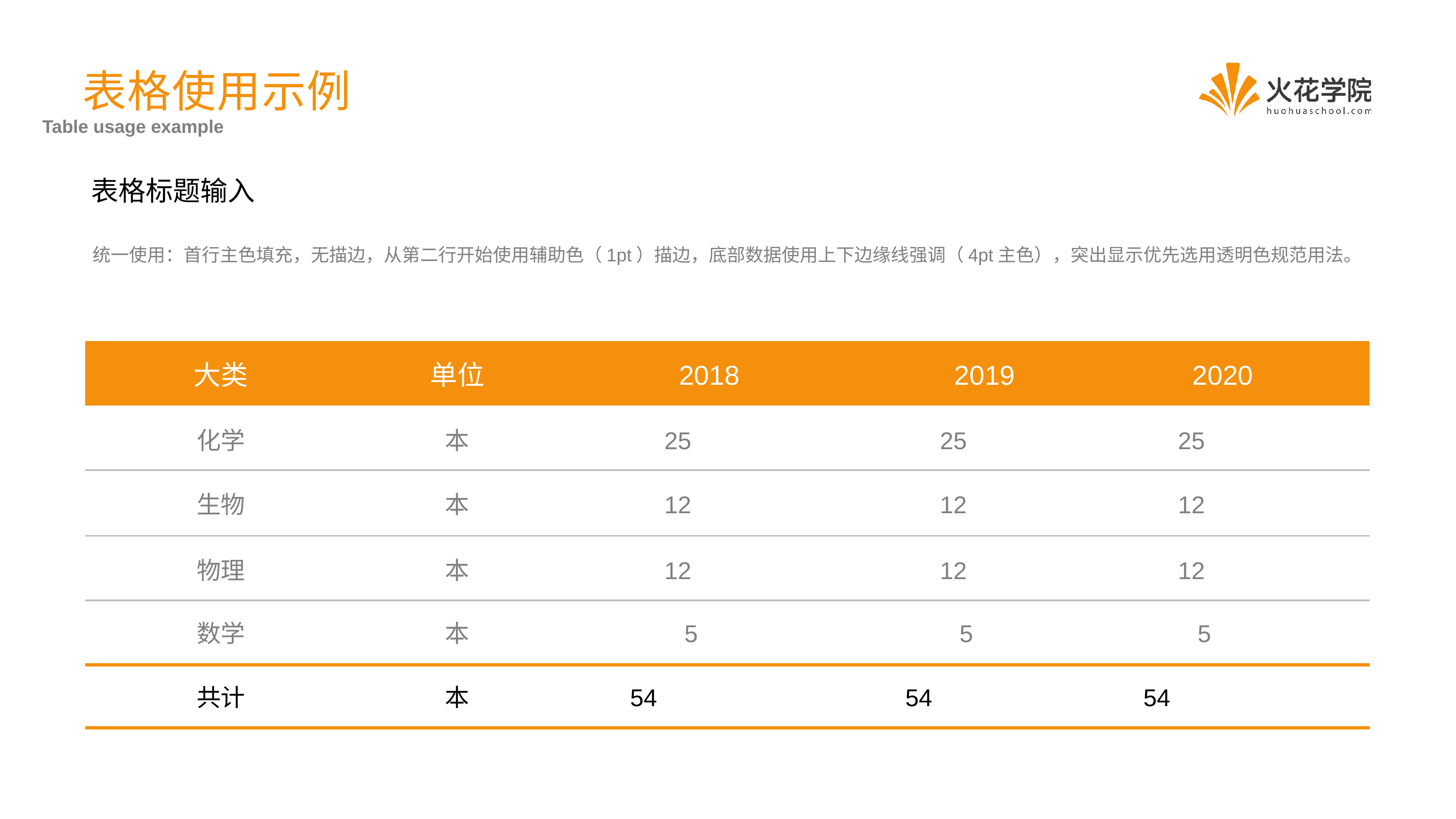

表格使用示例
Table usage example
表格标题输入
统一使用：首行主色填充，无描边，从第二行开始使用辅助色（1pt）描边，底部数据使用上下边缘线强调（4pt主色），突出显示优先选用透明色规范用法。

大类
单位
本
本
本
本
本
2018
2019
25
12
12
5
54
2020
化学
25
25
生物
12
12
物理
12
12
数学
5
5
共计
54
54